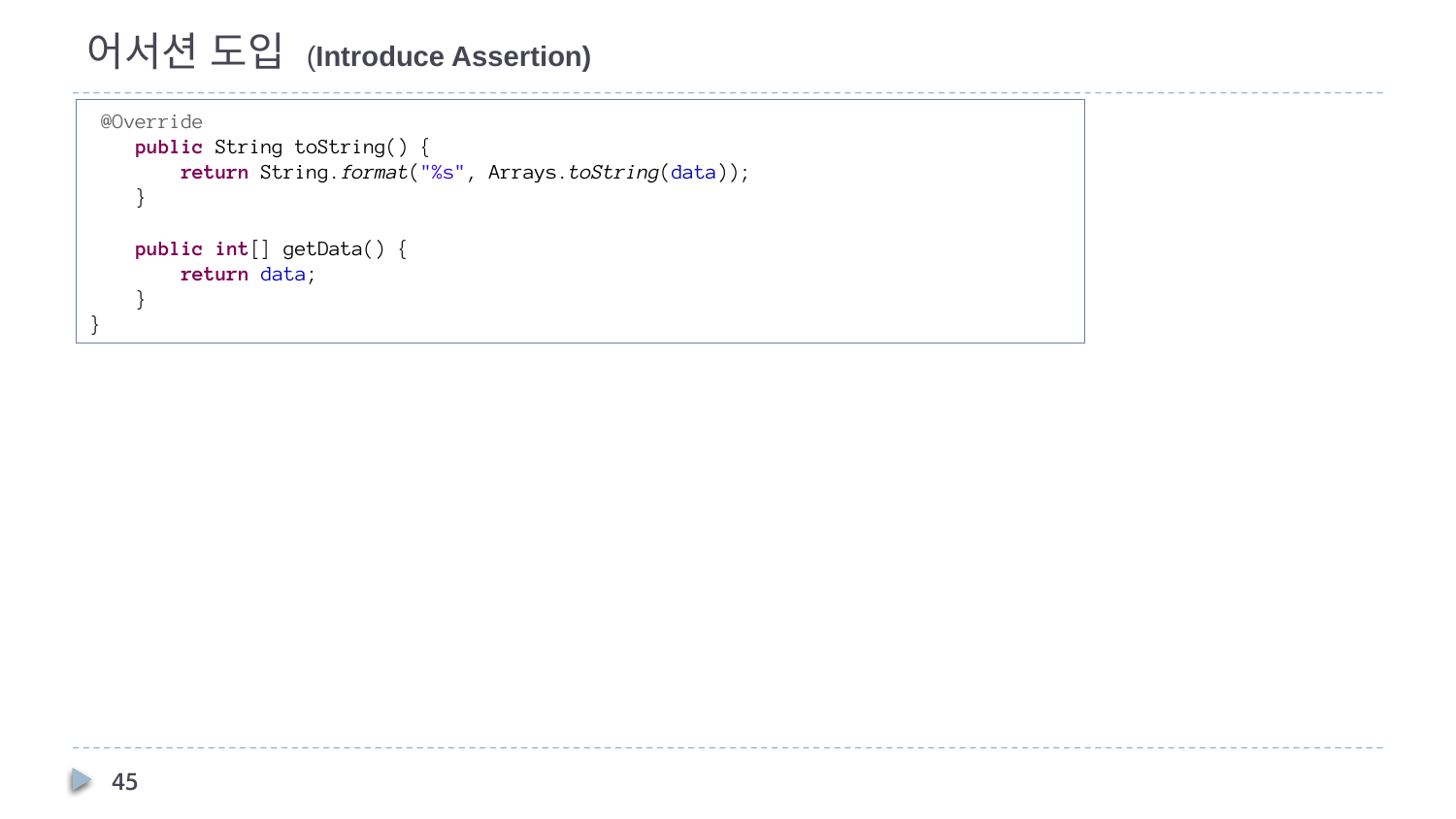

# 어서션 도입 (Introduce Assertion)
 @Override
    public String toString() {
        return String.format("%s", Arrays.toString(data));
    }

    public int[] getData() {
        return data;
    }
}
45